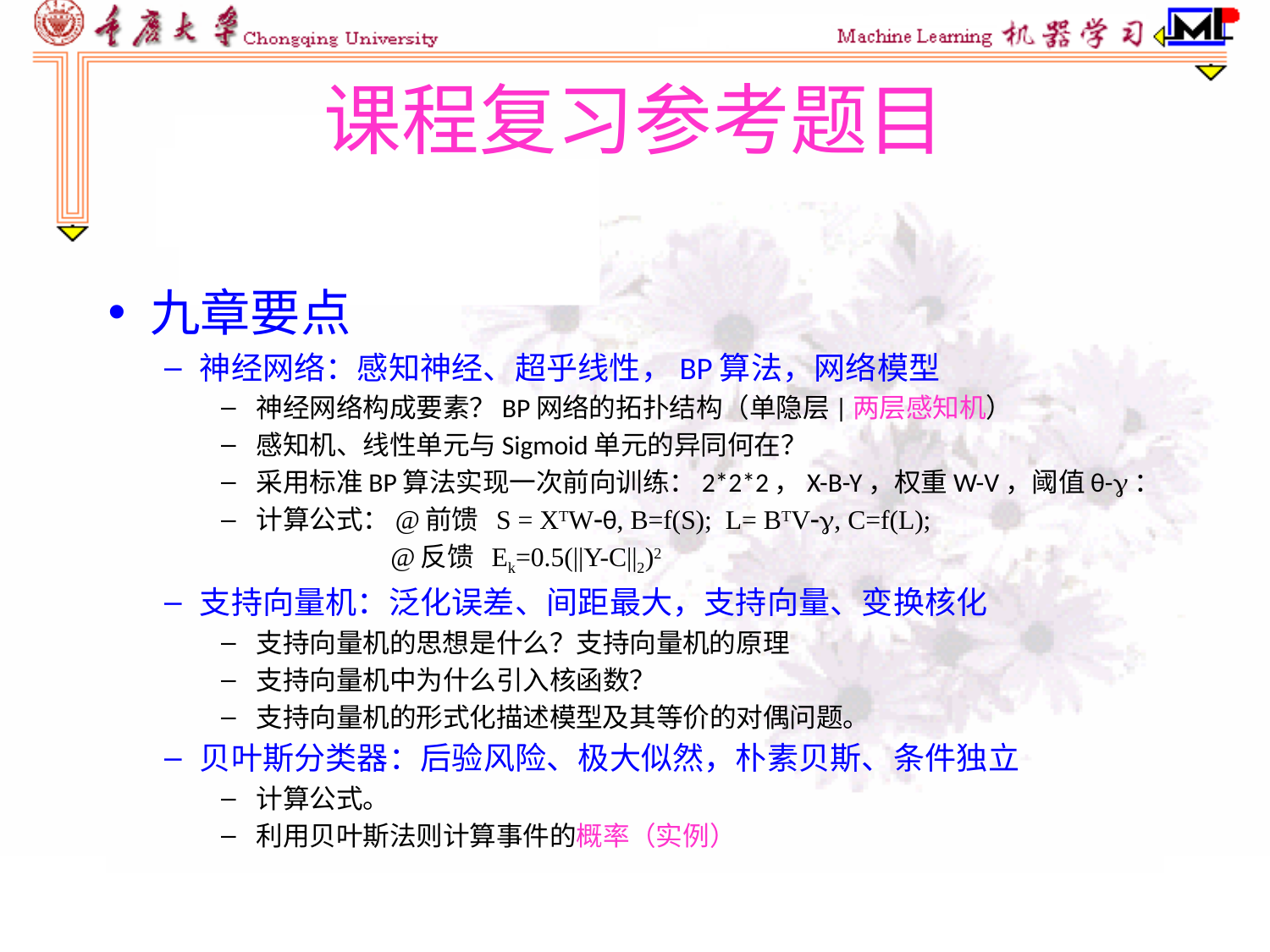

# 课程复习参考题目
九章要点
神经网络：感知神经、超乎线性，BP算法，网络模型
神经网络构成要素？BP网络的拓扑结构（单隐层|两层感知机）
感知机、线性单元与Sigmoid单元的异同何在？
采用标准BP算法实现一次前向训练：2*2*2，X-B-Y，权重W-V，阈值θ-γ：
计算公式：@前馈  S = XTW−θ, B=f(S);  L= BTV−γ, C=f(L);
@反馈  Ek=0.5(||Y-C||2)2
支持向量机：泛化误差、间距最大，支持向量、变换核化
支持向量机的思想是什么？支持向量机的原理
支持向量机中为什么引入核函数？
支持向量机的形式化描述模型及其等价的对偶问题。
贝叶斯分类器：后验风险、极大似然，朴素贝斯、条件独立
计算公式。
利用贝叶斯法则计算事件的概率（实例）

9